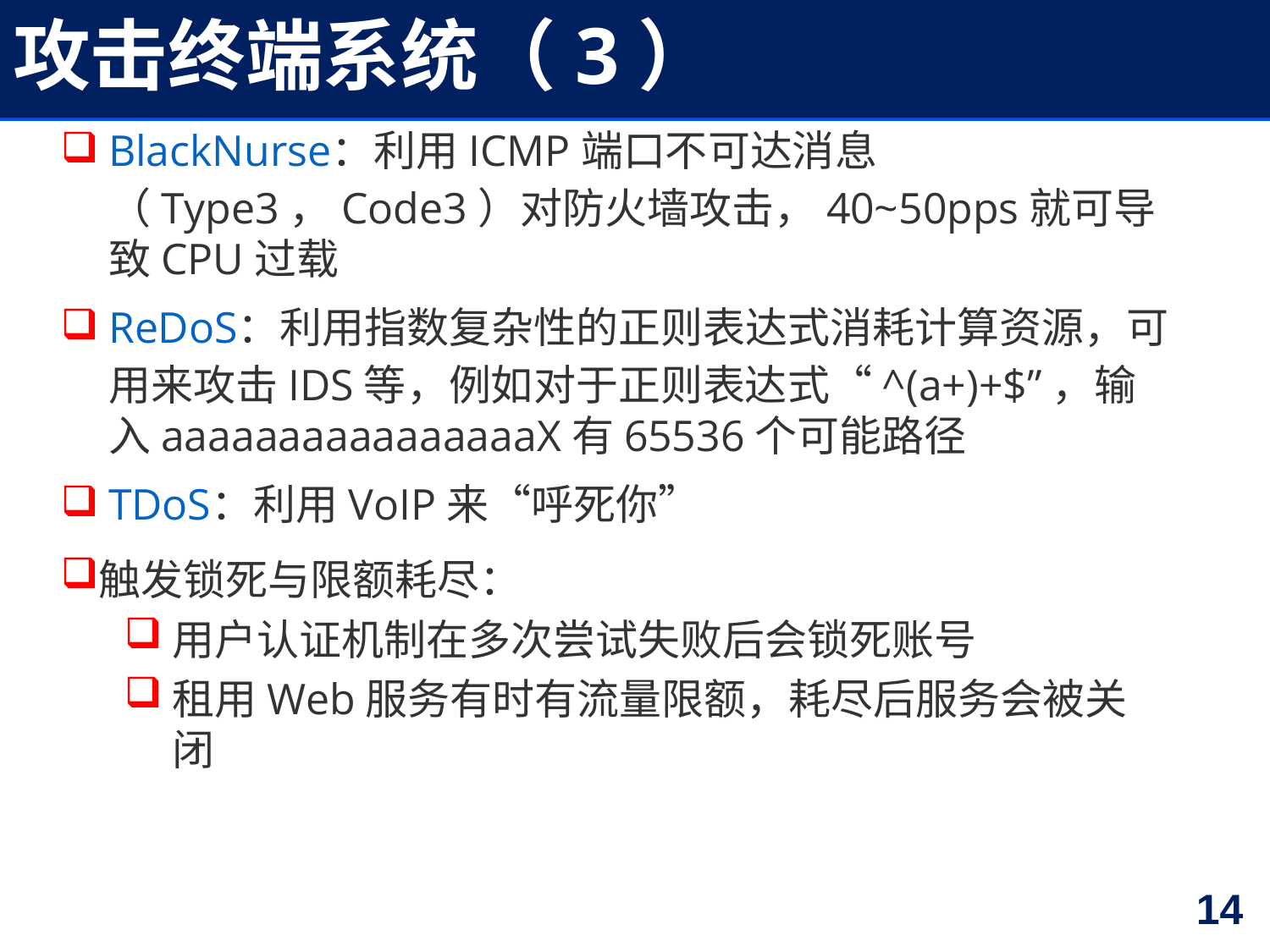

# 攻击终端系统（3）
BlackNurse：利用ICMP端口不可达消息（Type3，Code3）对防火墙攻击，40~50pps就可导致CPU过载
ReDoS：利用指数复杂性的正则表达式消耗计算资源，可用来攻击IDS等，例如对于正则表达式“^(a+)+$”，输入aaaaaaaaaaaaaaaaX有65536个可能路径
TDoS：利用VoIP来“呼死你”
触发锁死与限额耗尽：
用户认证机制在多次尝试失败后会锁死账号
租用Web服务有时有流量限额，耗尽后服务会被关闭

14